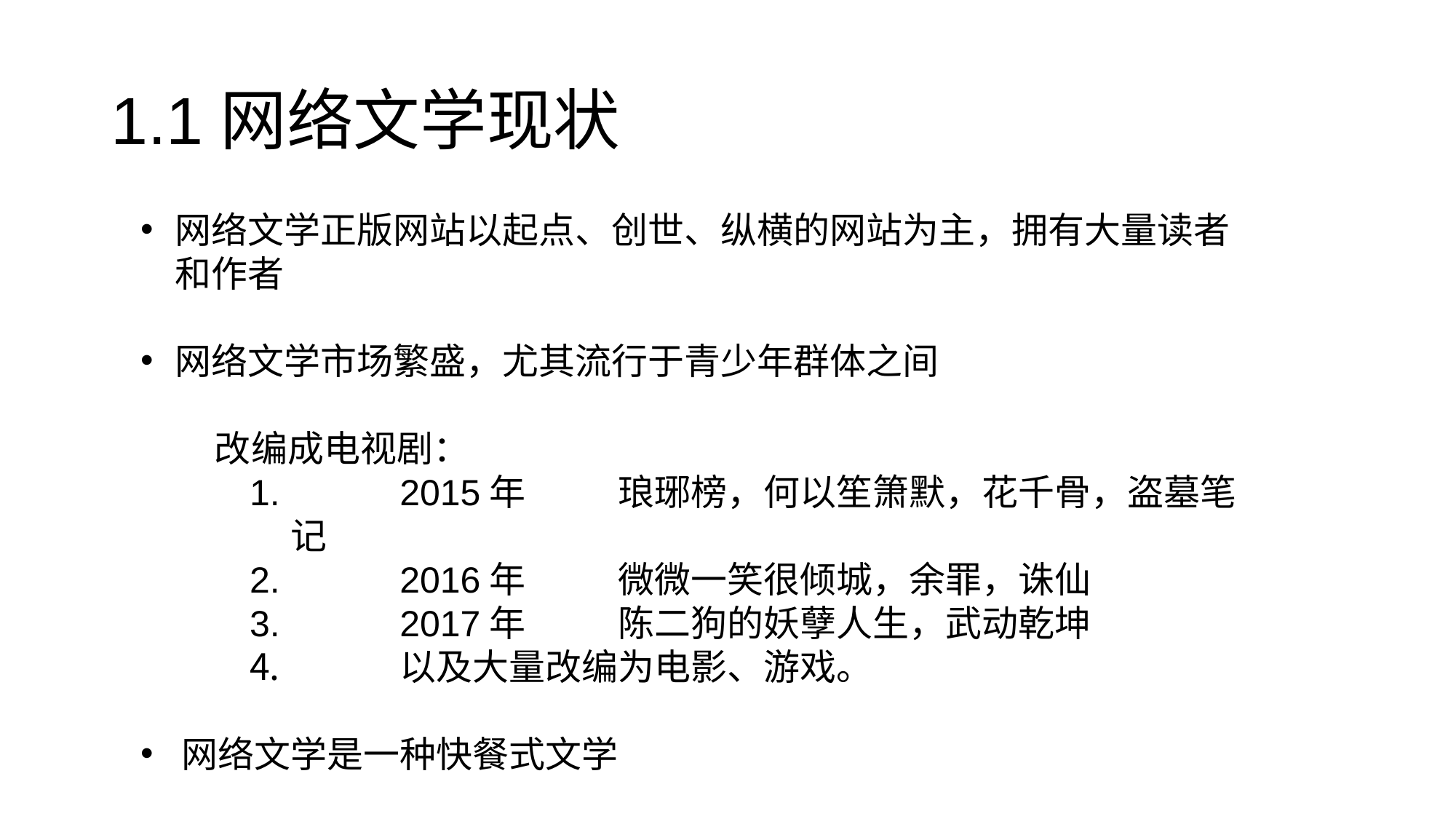

# 1.1	网络文学现状
网络文学正版网站以起点、创世、纵横的网站为主，拥有大量读者和作者

网络文学市场繁盛，尤其流行于青少年群体之间

        改编成电视剧：
	2015年	琅琊榜，何以笙箫默，花千骨，盗墓笔记
	2016年	微微一笑很倾城，余罪，诛仙
	2017年	陈二狗的妖孽人生，武动乾坤
	以及大量改编为电影、游戏。

网络文学是一种快餐式文学